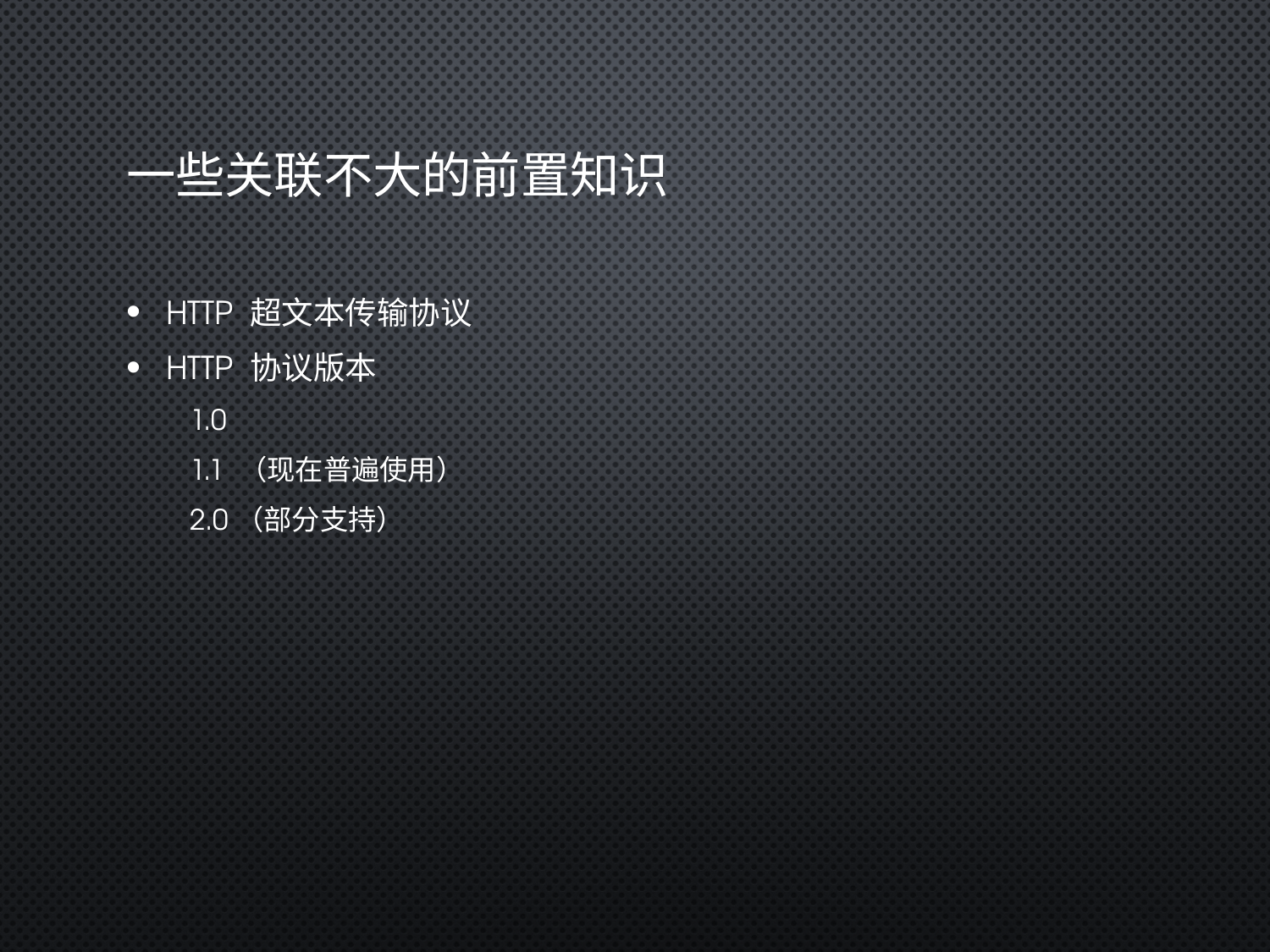

# 一些关联不大的前置知识
HTTP 超文本传输协议
HTTP 协议版本
1.0
1.1 （现在普遍使用）
2.0（部分支持）